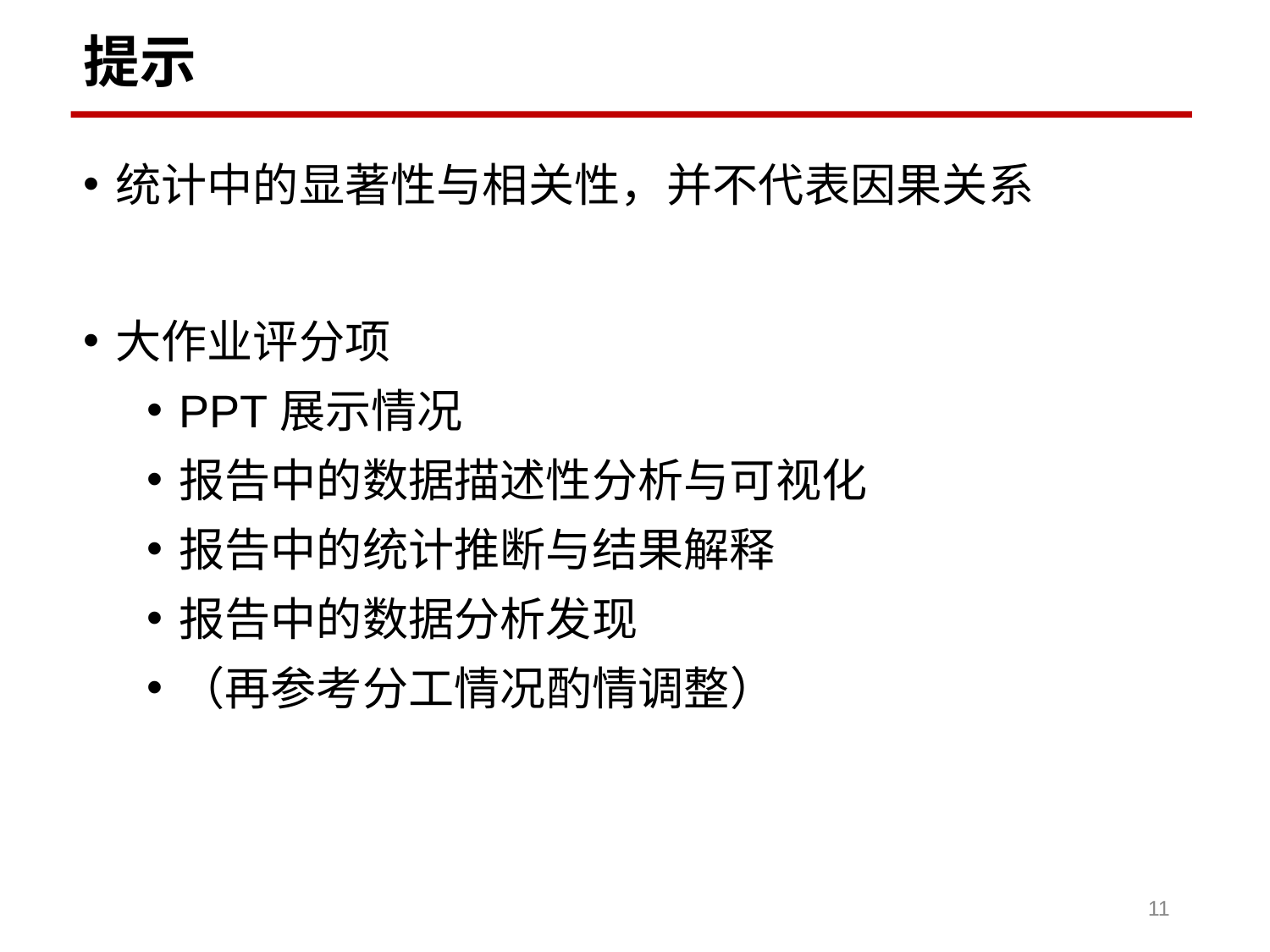

# 提示
统计中的显著性与相关性，并不代表因果关系

大作业评分项
PPT展示情况
报告中的数据描述性分析与可视化
报告中的统计推断与结果解释
报告中的数据分析发现
（再参考分工情况酌情调整）

11